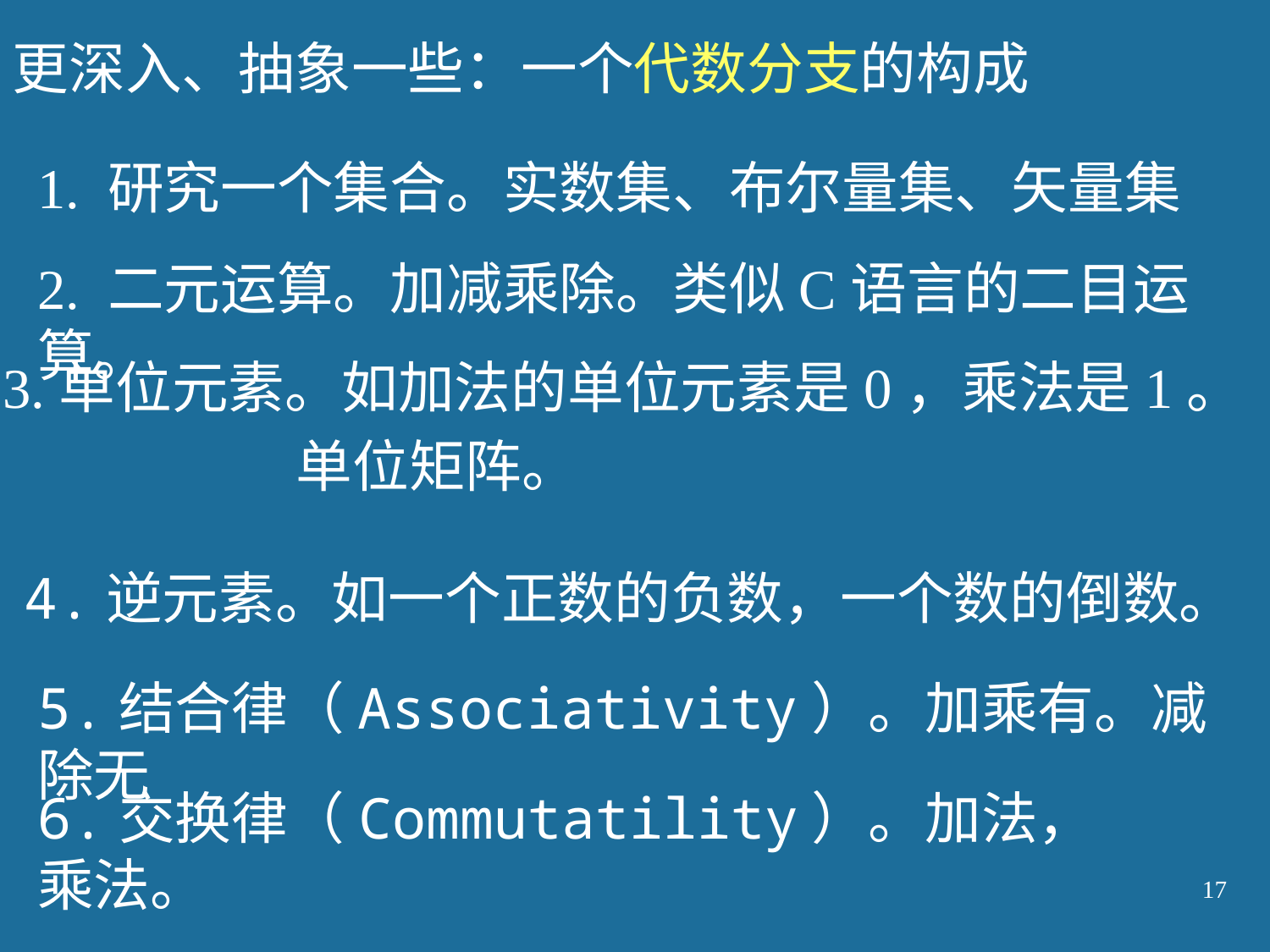

更深入、抽象一些：一个代数分支的构成
1. 研究一个集合。实数集、布尔量集、矢量集
2. 二元运算。加减乘除。类似C语言的二目运算。
3.单位元素。如加法的单位元素是0，乘法是1。
                      单位矩阵。
4.逆元素。如一个正数的负数，一个数的倒数。
5.结合律（Associativity）。加乘有。减除无
6.交换律（Commutatility）。加法，乘法。
17